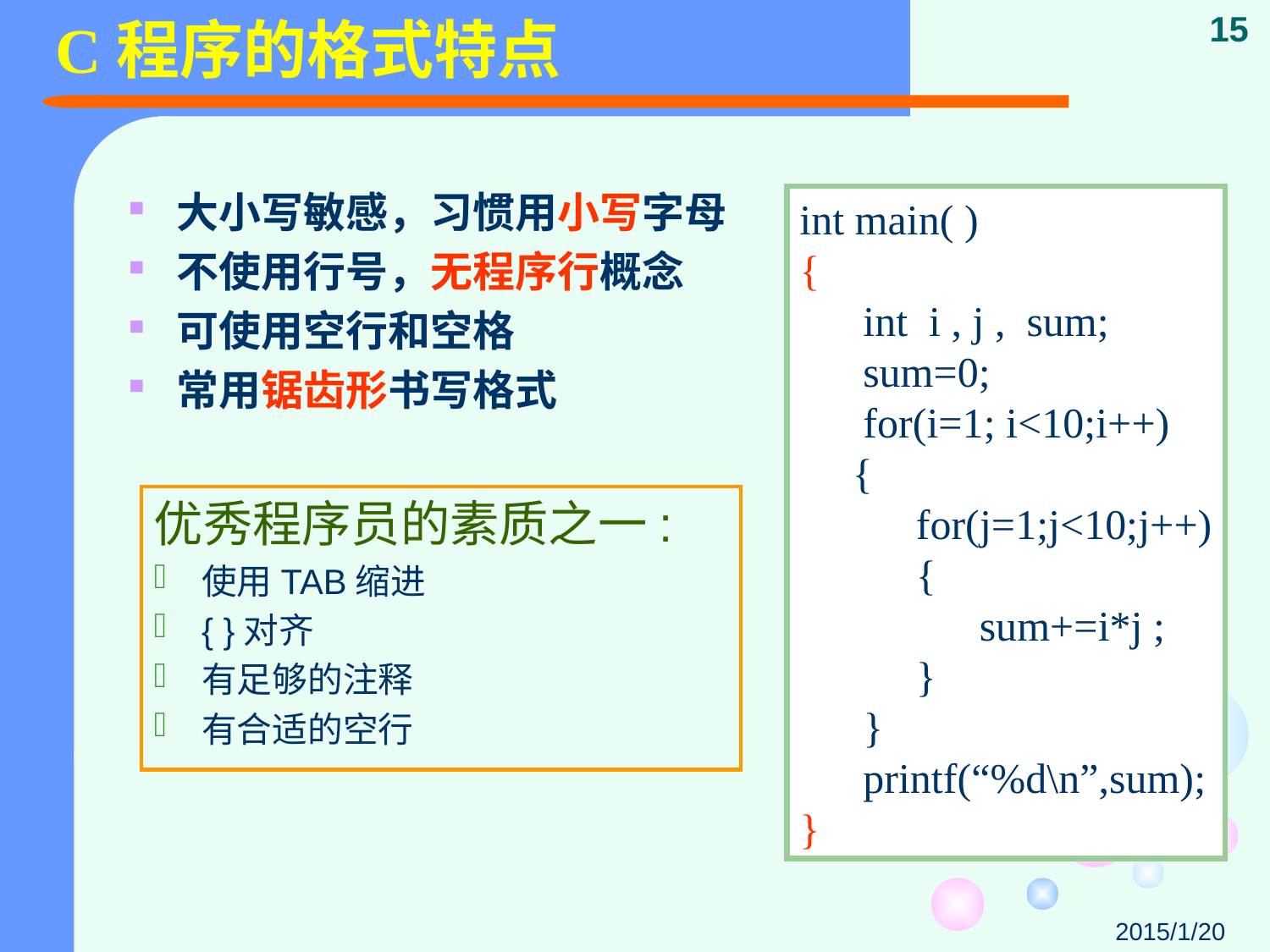

# C程序的格式特点
15
大小写敏感，习惯用小写字母
不使用行号，无程序行概念
可使用空行和空格
常用锯齿形书写格式

int main( )
{
      int  i , j ,  sum;
      sum=0;
      for(i=1; i<10;i++)
     {
           for(j=1;j<10;j++)
           {
                 sum+=i*j ;
           }
      }
      printf(“%d\n”,sum);
}
优秀程序员的素质之一:
使用TAB缩进
{ }对齐
有足够的注释
有合适的空行
2015/1/20